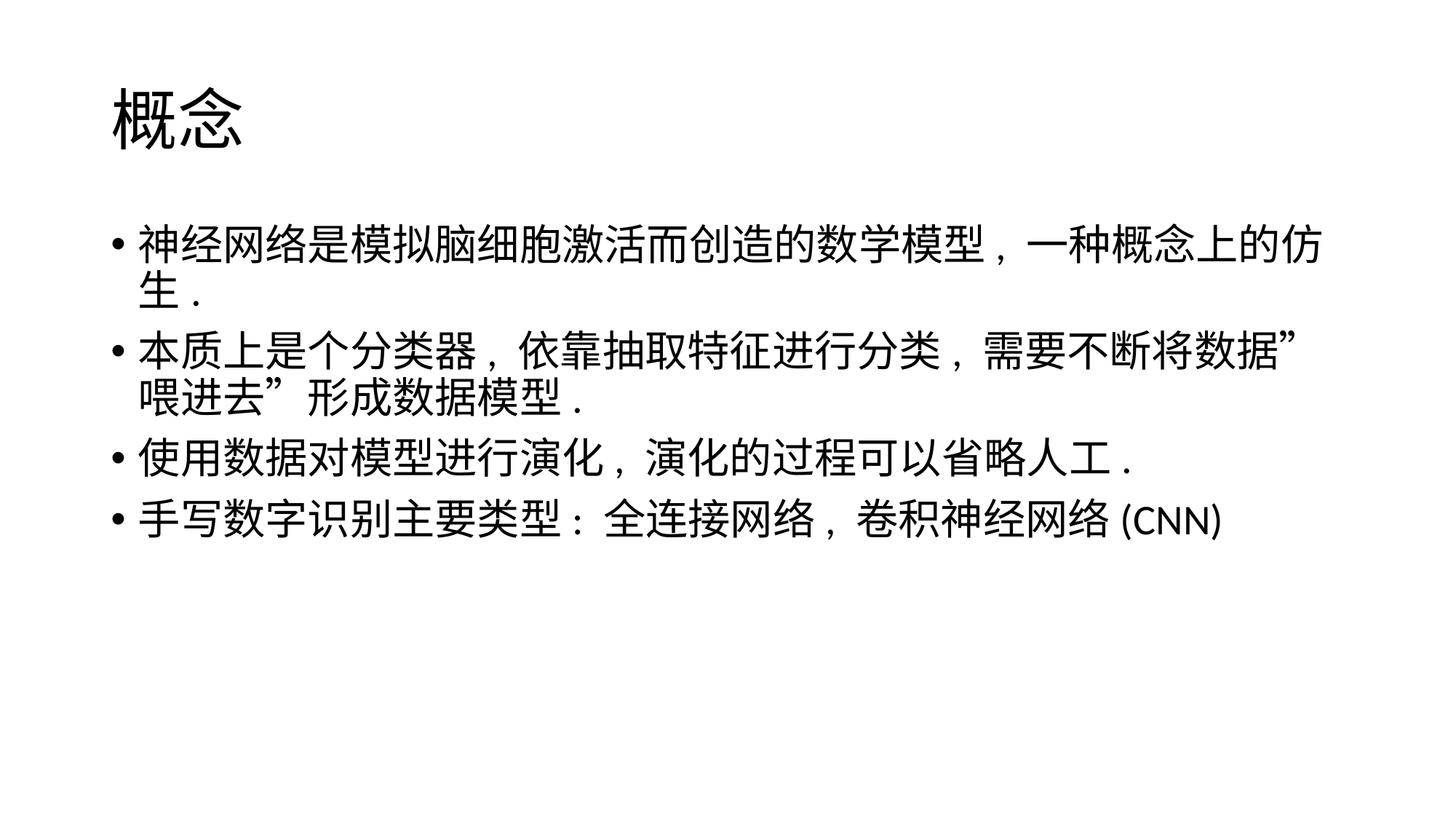

# 概念
神经网络是模拟脑细胞激活而创造的数学模型, 一种概念上的仿生.
本质上是个分类器, 依靠抽取特征进行分类, 需要不断将数据”喂进去”形成数据模型.
使用数据对模型进行演化, 演化的过程可以省略人工.
手写数字识别主要类型: 全连接网络, 卷积神经网络(CNN)